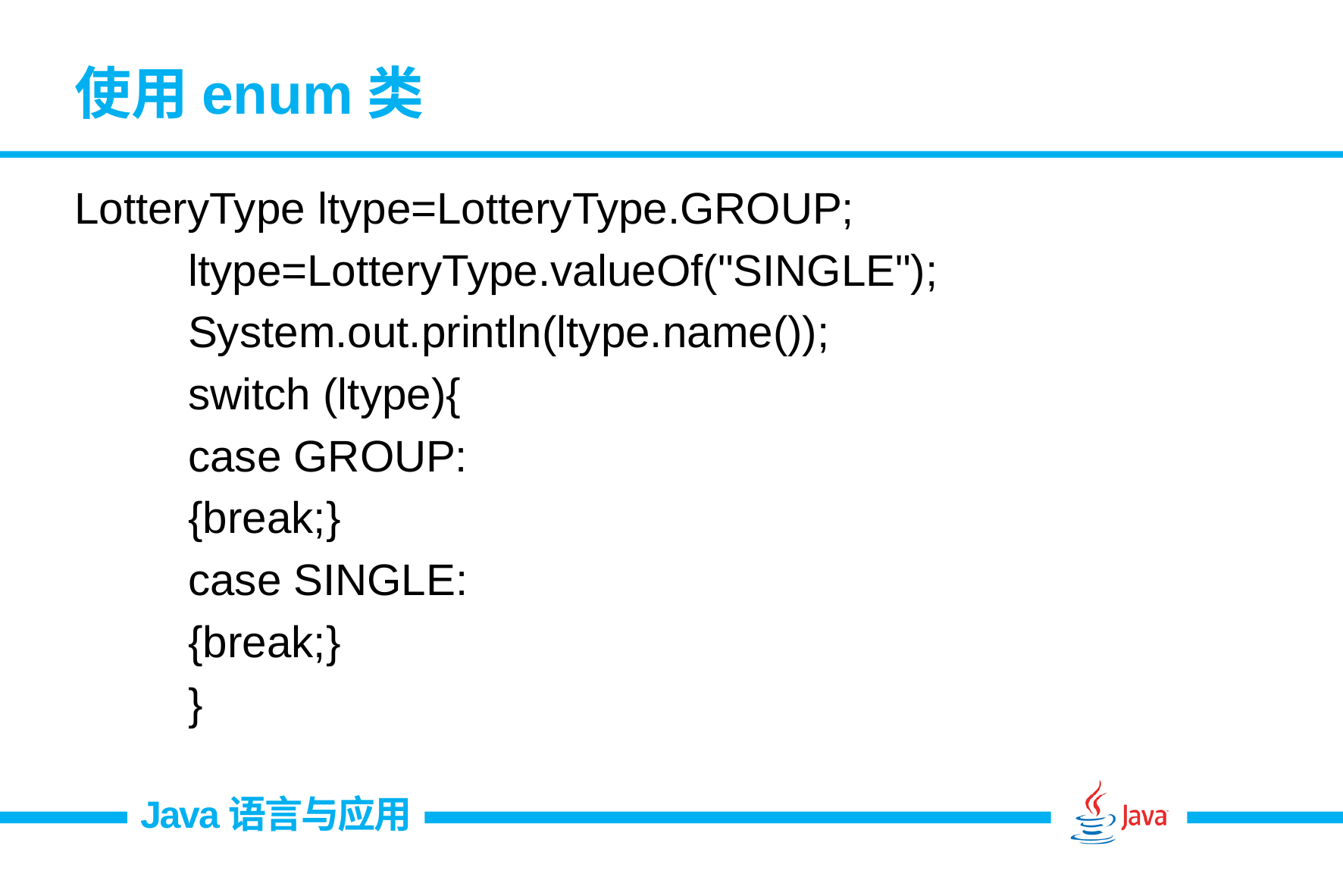

# 使用enum类
LotteryType ltype=LotteryType.GROUP;
	ltype=LotteryType.valueOf("SINGLE");
	System.out.println(ltype.name());
	switch (ltype){
	case GROUP:
	{break;}
	case SINGLE:
	{break;}
	}
54